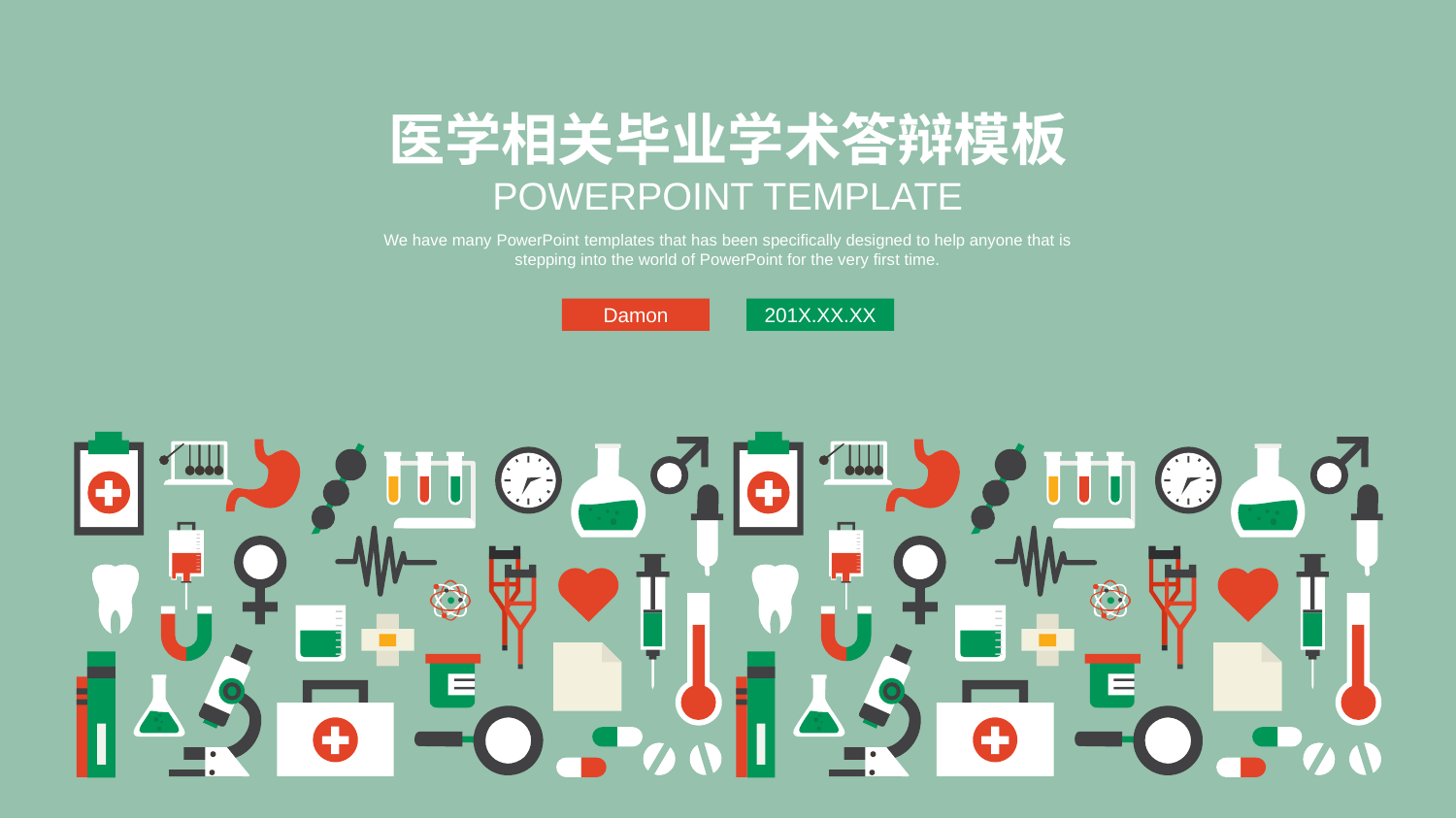

医学相关毕业学术答辩模板
POWERPOINT TEMPLATE
We have many PowerPoint templates that has been specifically designed to help anyone that is stepping into the world of PowerPoint for the very first time.
Damon
201X.XX.XX